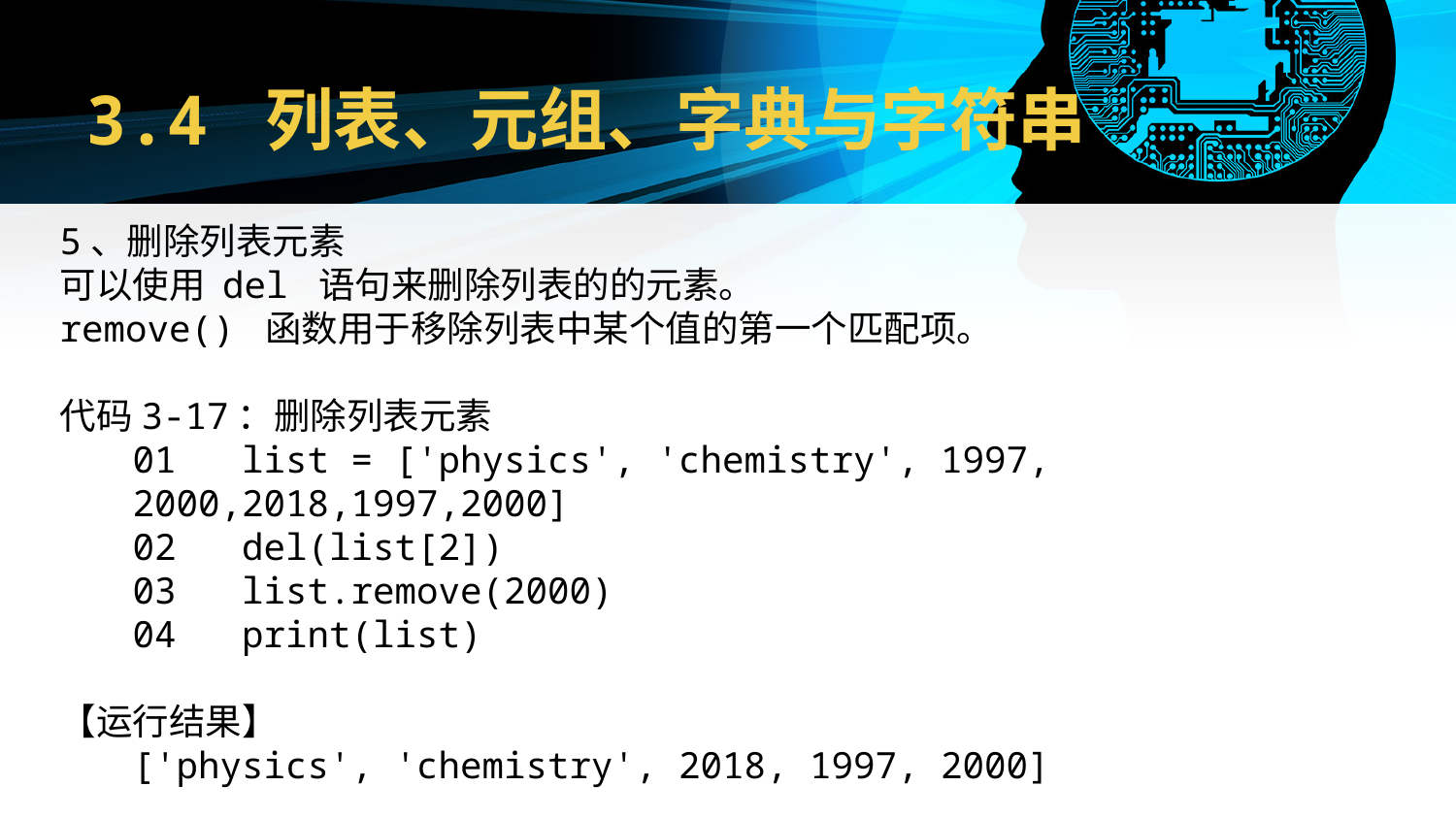

# 3.4 列表、元组、字典与字符串
5、删除列表元素
可以使用 del 语句来删除列表的的元素。
remove() 函数用于移除列表中某个值的第一个匹配项。

代码3-17：删除列表元素
01   list = ['physics', 'chemistry', 1997, 2000,2018,1997,2000]
02   del(list[2])
03   list.remove(2000)
04   print(list)

【运行结果】
['physics', 'chemistry', 2018, 1997, 2000]